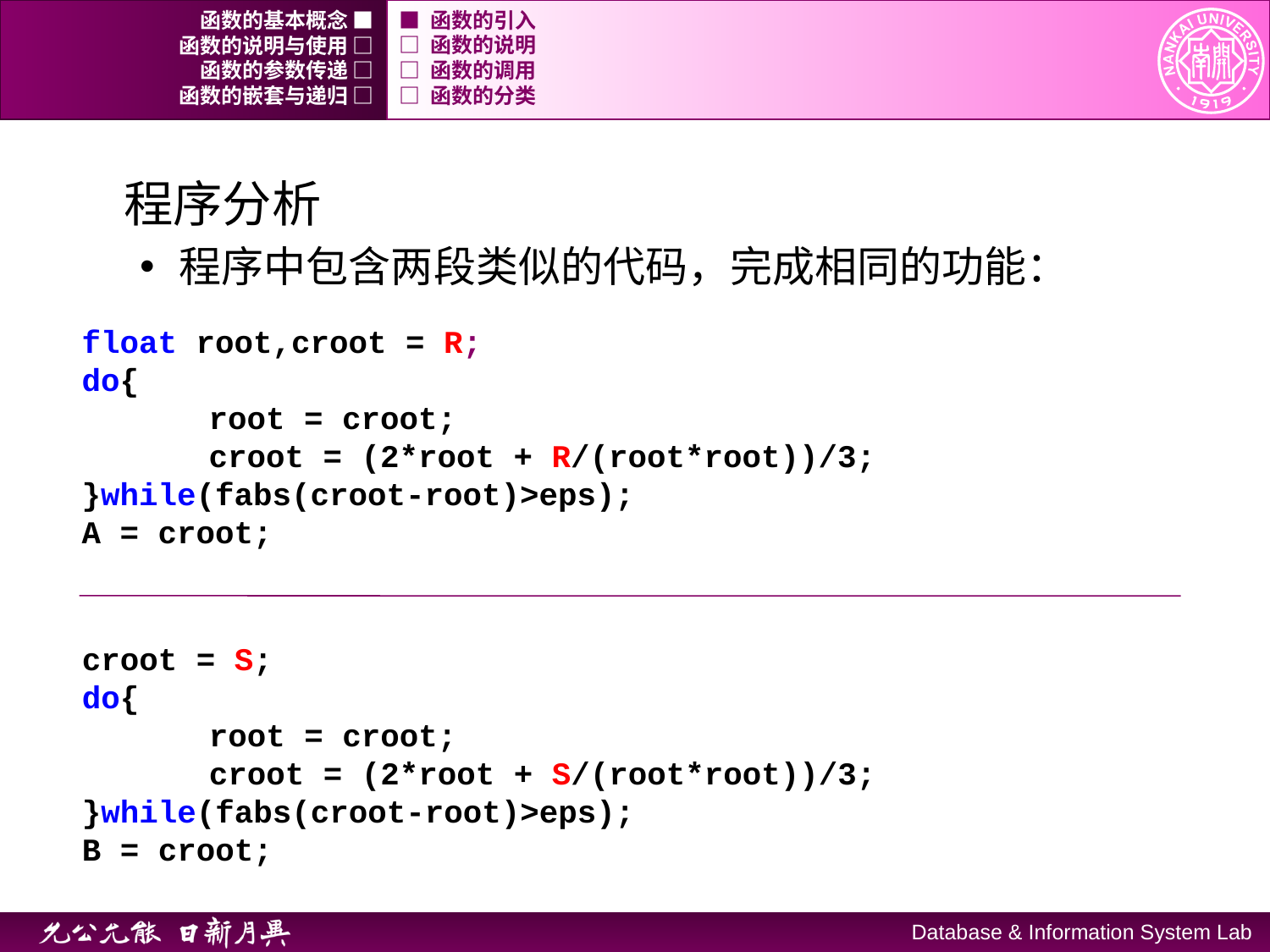

函数的基本概念 ■
■ 函数的引入
函数的说明与使用 □
□ 函数的说明
函数的参数传递 □
□ 函数的调用
函数的嵌套与递归 □
□ 函数的分类
程序分析
程序中包含两段类似的代码，完成相同的功能：
float root,croot = R;
do{
	root = croot;
	croot = (2*root + R/(root*root))/3;
}while(fabs(croot-root)>eps);
A = croot;
croot = S;
do{
	root = croot;
	croot = (2*root + S/(root*root))/3;
}while(fabs(croot-root)>eps);
B = croot;